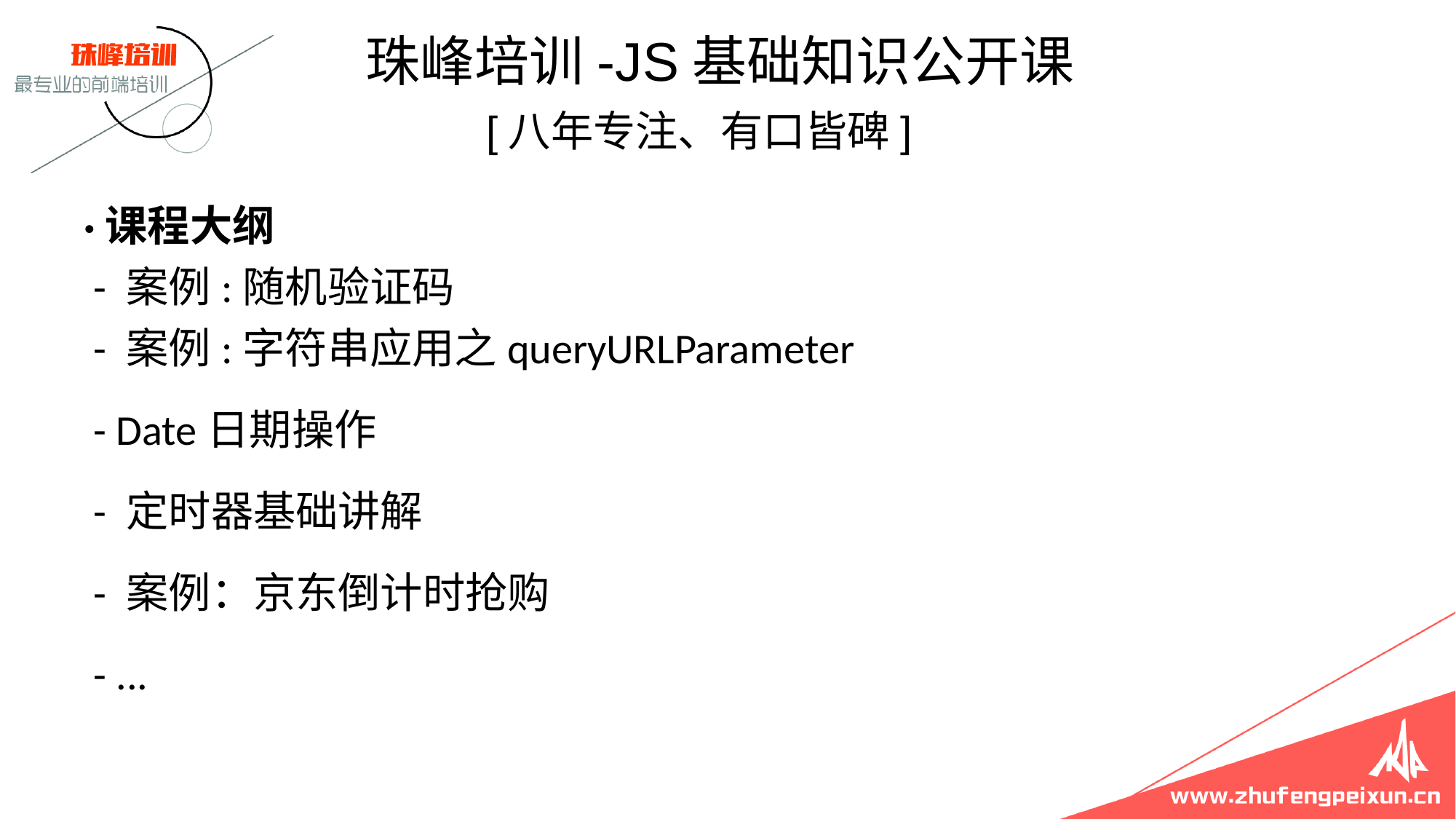

珠峰培训-JS基础知识公开课
        [八年专注、有口皆碑]
  ·课程大纲
   - 案例:随机验证码
   - 案例:字符串应用之queryURLParameter
   - Date日期操作
   - 定时器基础讲解
   - 案例：京东倒计时抢购
   - ...